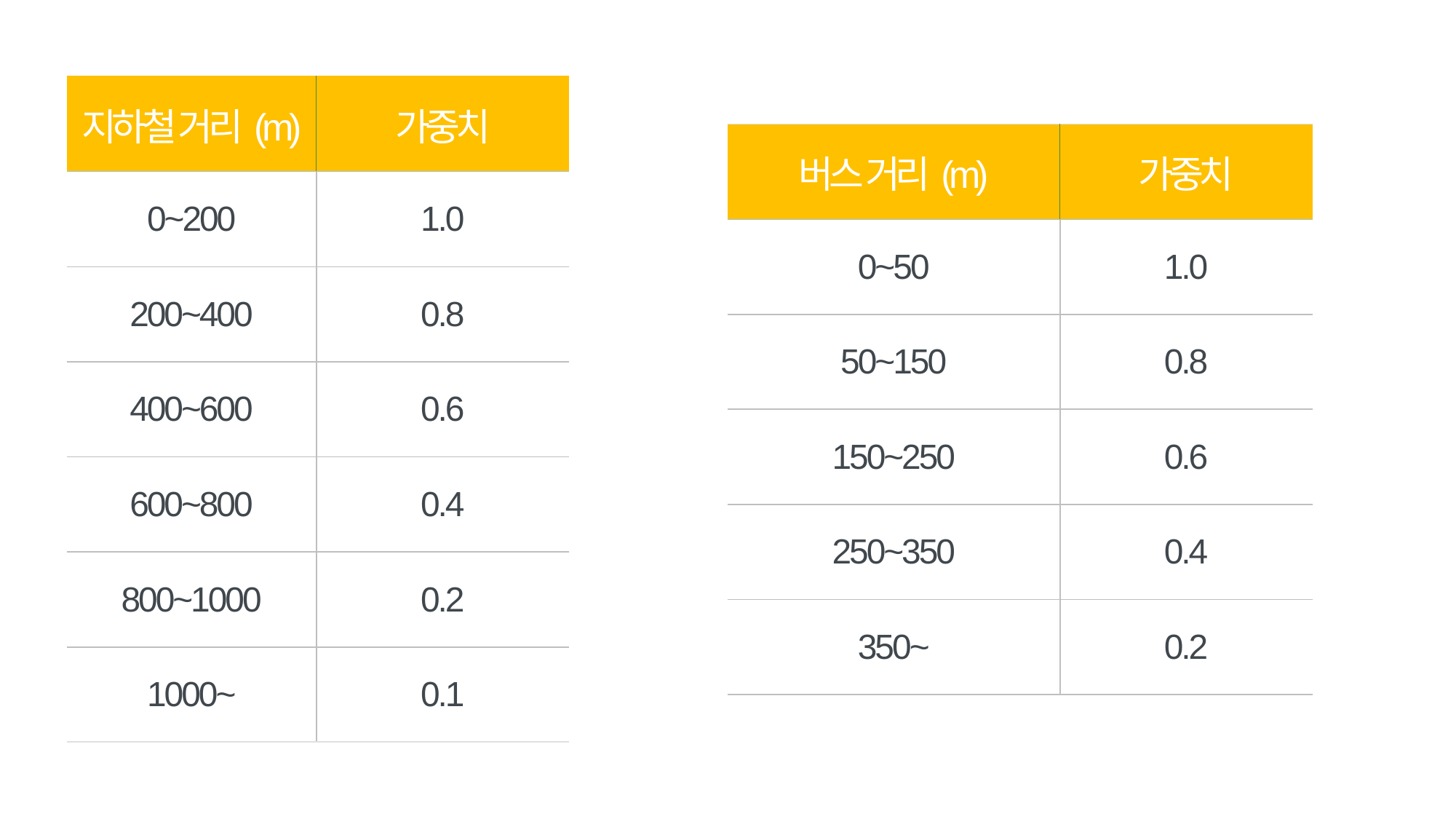

| 지하철 거리(m) | 가중치 |
| --- | --- |
| 0~200 | 1.0 |
| 200~400 | 0.8 |
| 400~600 | 0.6 |
| 600~800 | 0.4 |
| 800~1000 | 0.2 |
| 1000~ | 0.1 |
| 버스 거리(m) | 가중치 |
| --- | --- |
| 0~50 | 1.0 |
| 50~150 | 0.8 |
| 150~250 | 0.6 |
| 250~350 | 0.4 |
| 350~ | 0.2 |